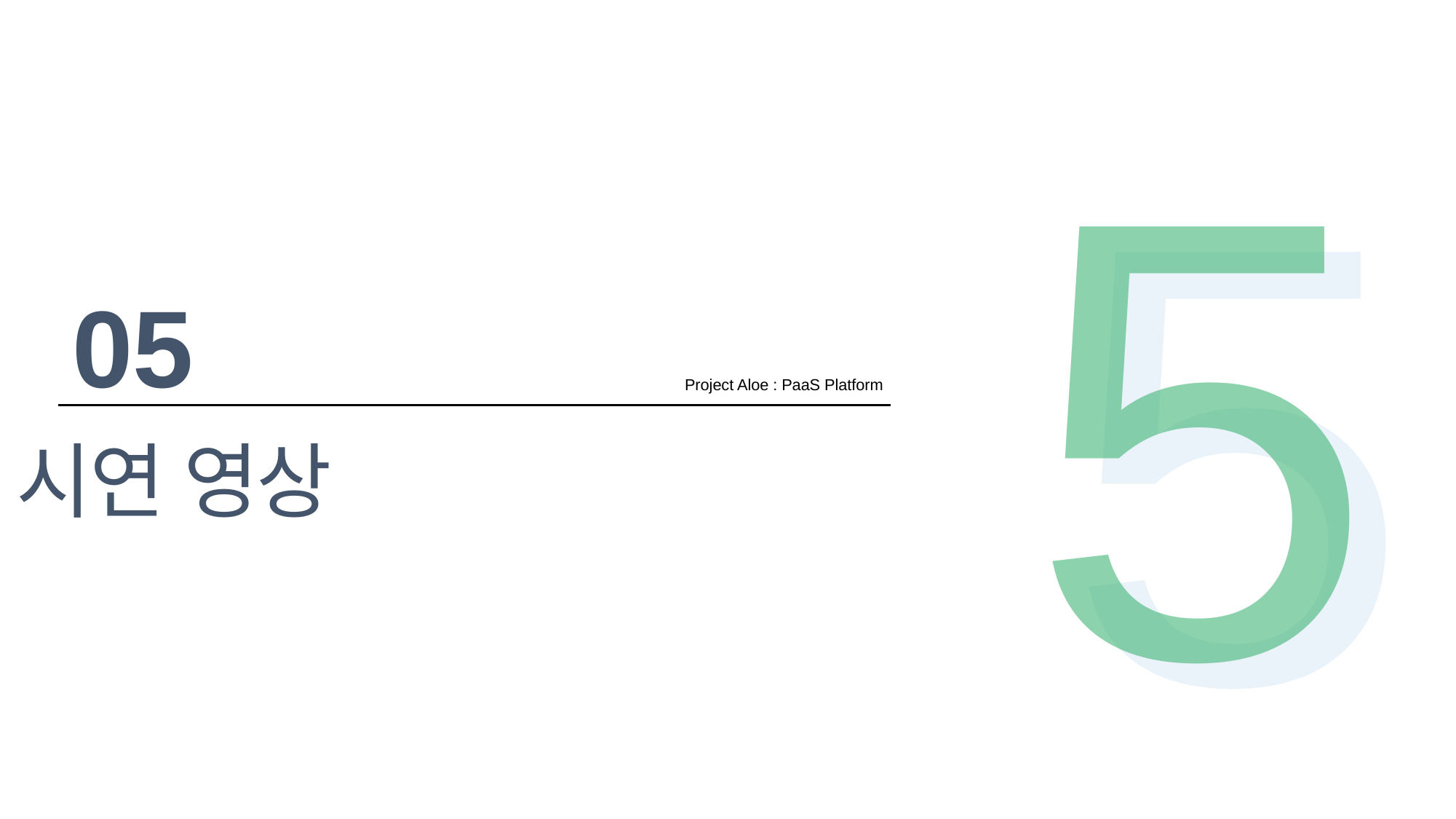

5
5
05
Project Aloe : PaaS Platform
시연 영상